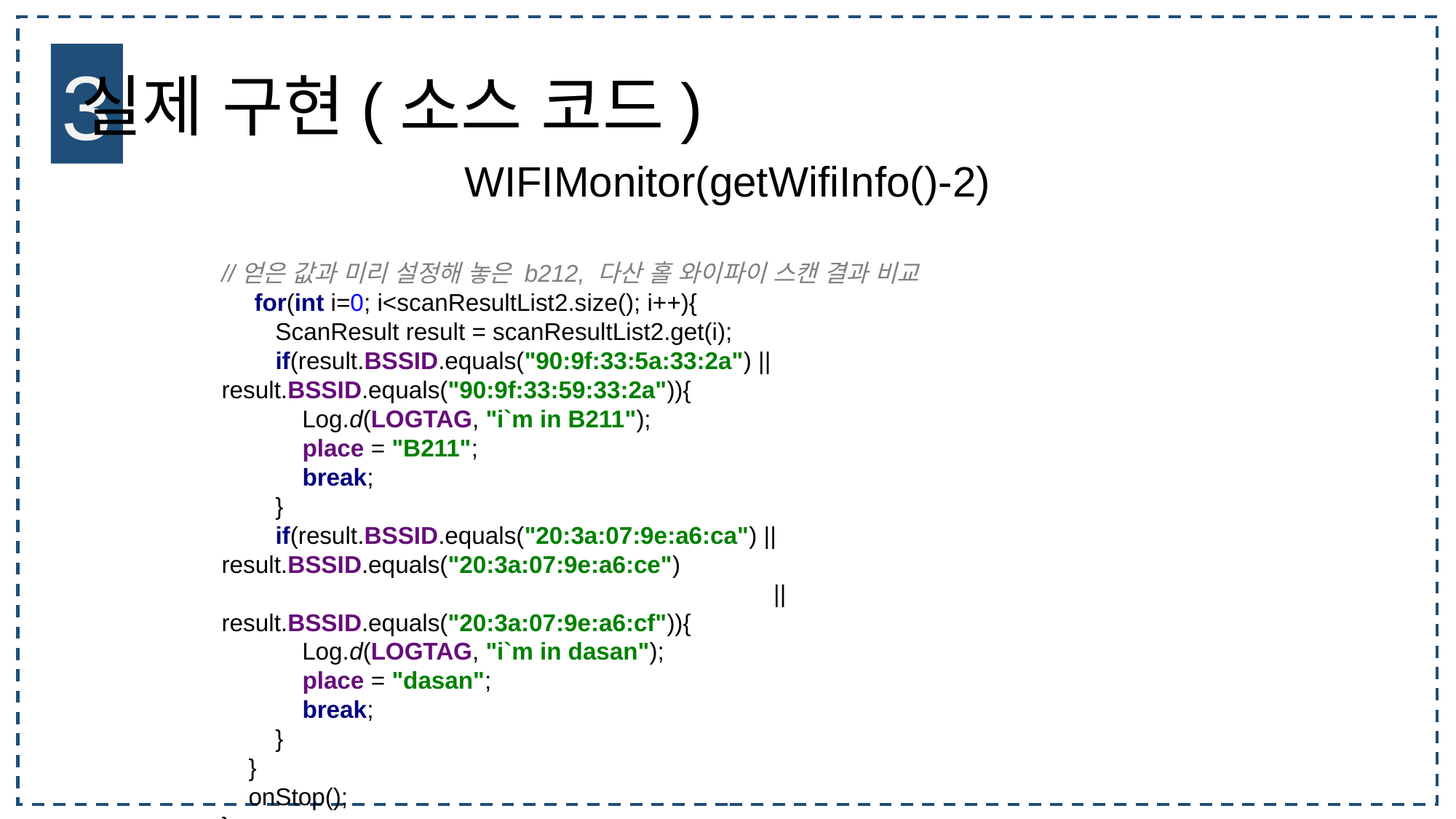

3
실제 구현(소스 코드)
WIFIMonitor(getWifiInfo()-2)
//얻은 값과 미리 설정해 놓은 b212, 다산 홀 와이파이 스캔 결과 비교
    for(int i=0; i<scanResultList2.size(); i++){
        ScanResult result = scanResultList2.get(i);
        if(result.BSSID.equals("90:9f:33:5a:33:2a") || result.BSSID.equals("90:9f:33:59:33:2a")){
            Log.d(LOGTAG, "i`m in B211");
            place = "B211";
            break;
        }
        if(result.BSSID.equals("20:3a:07:9e:a6:ca") || result.BSSID.equals("20:3a:07:9e:a6:ce")
                                                                                  || result.BSSID.equals("20:3a:07:9e:a6:cf")){
            Log.d(LOGTAG, "i`m in dasan");
            place = "dasan";
            break;
        }
    }
    onStop();
}